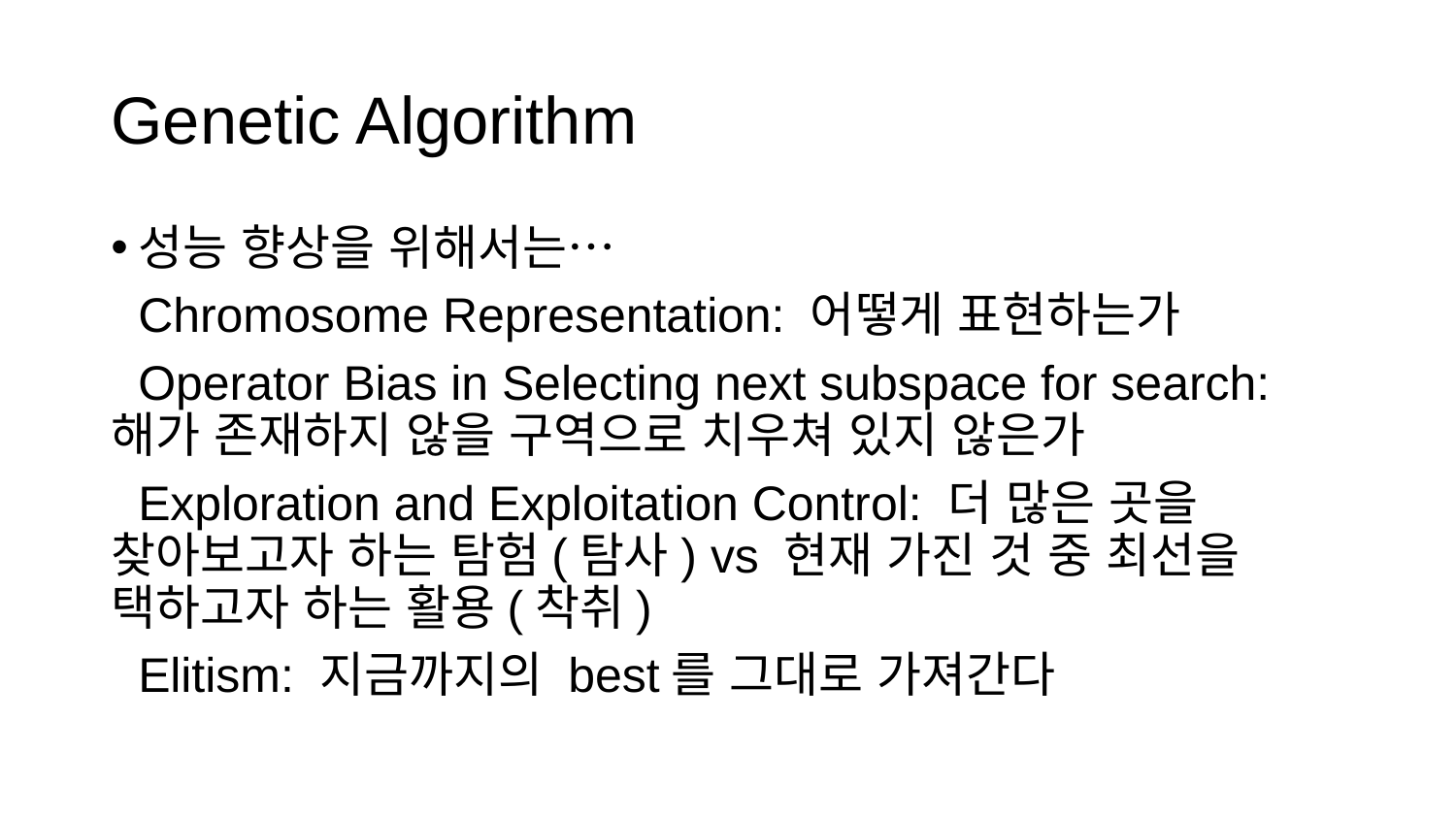

# Genetic Algorithm
성능 향상을 위해서는…
  Chromosome Representation: 어떻게 표현하는가
  Operator Bias in Selecting next subspace for search: 해가 존재하지 않을 구역으로 치우쳐 있지 않은가
  Exploration and Exploitation Control: 더 많은 곳을 찾아보고자 하는 탐험(탐사) vs 현재 가진 것 중 최선을 택하고자 하는 활용(착취)
  Elitism: 지금까지의 best를 그대로 가져간다